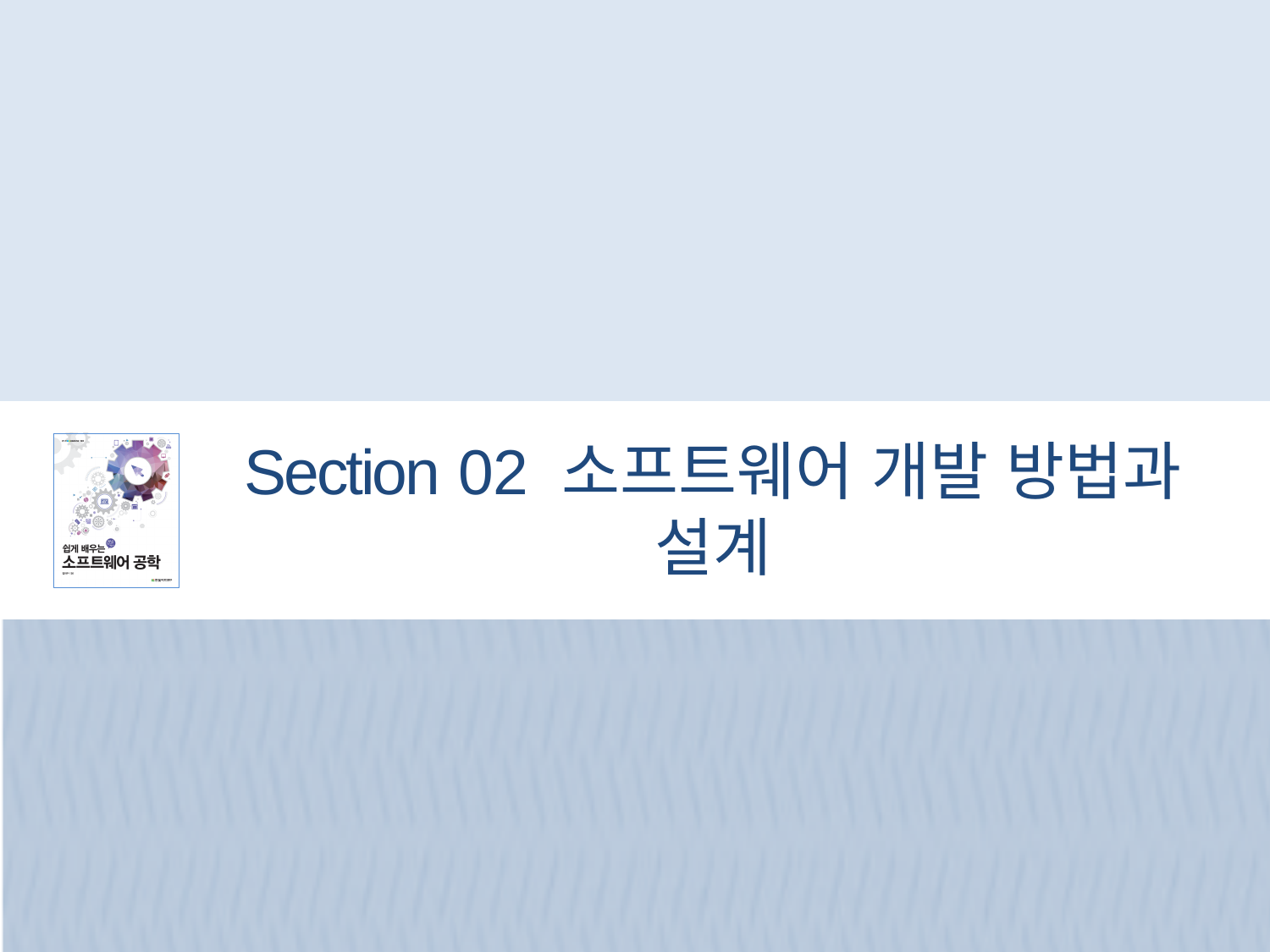

# Section 02 소프트웨어 개발 방법과 설계